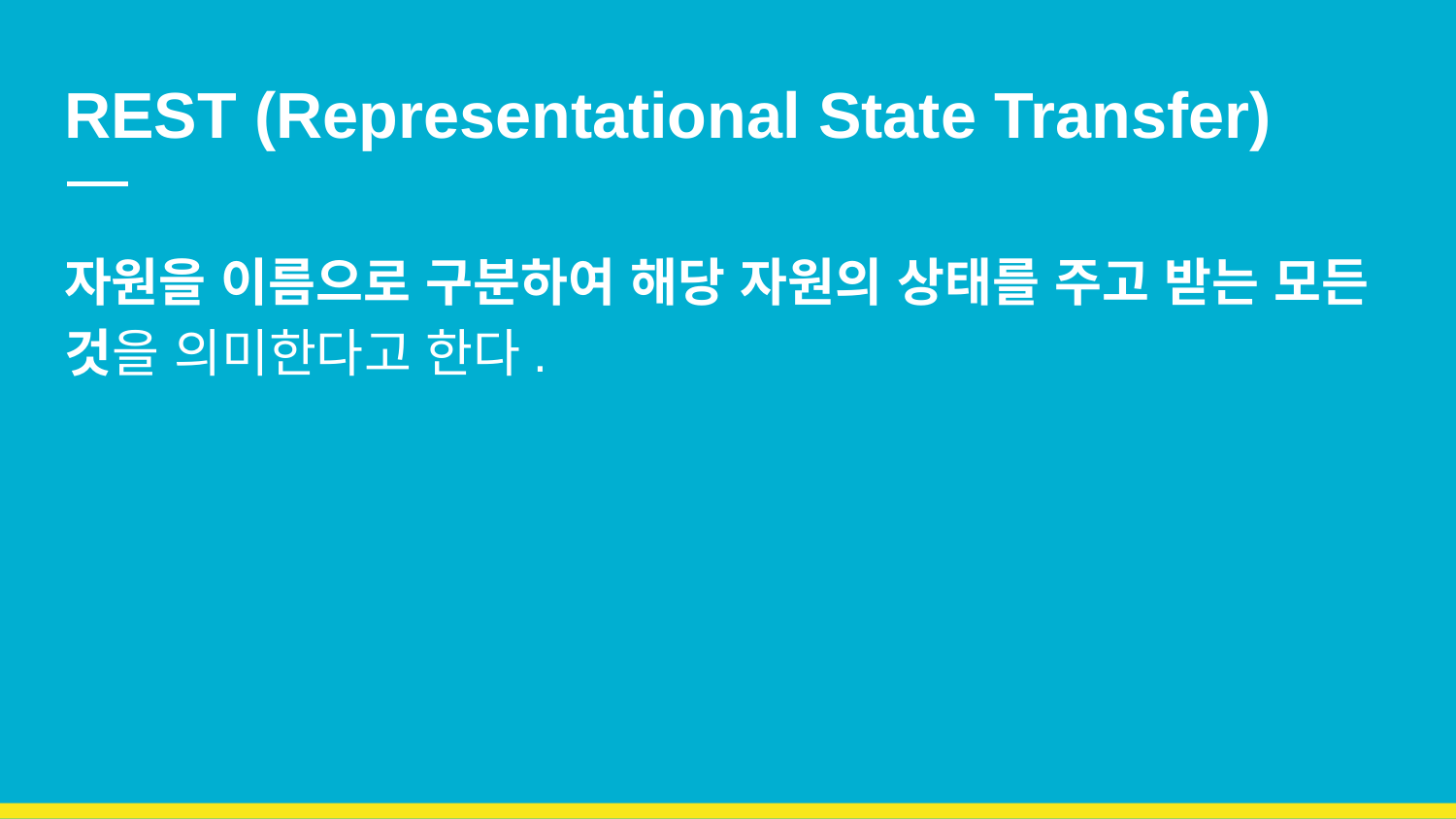

# REST (Representational State Transfer)
자원을 이름으로 구분하여 해당 자원의 상태를 주고 받는 모든 것을 의미한다고 한다.